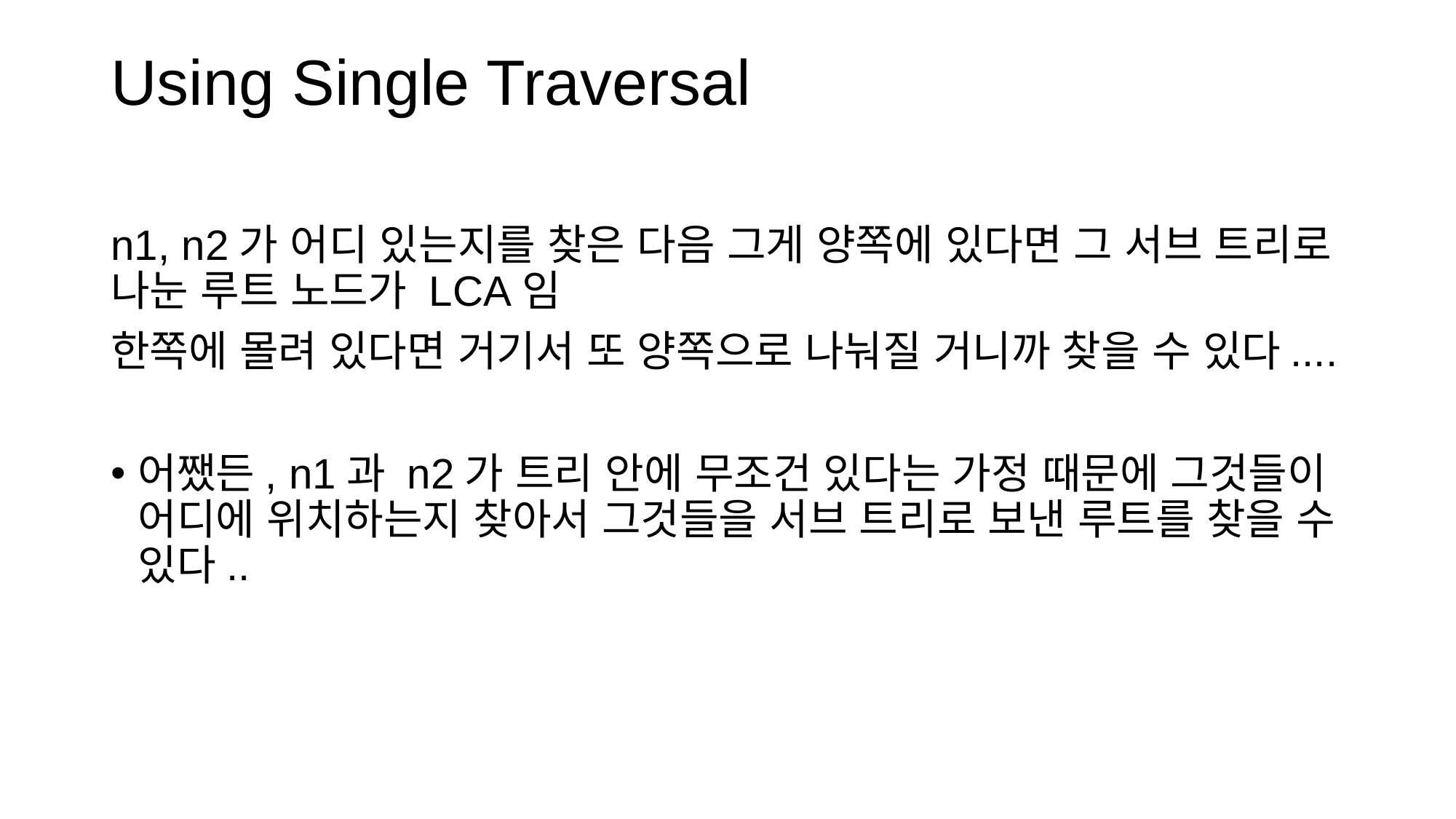

# Using Single Traversal
n1, n2가 어디 있는지를 찾은 다음 그게 양쪽에 있다면 그 서브 트리로 나눈 루트 노드가 LCA임
한쪽에 몰려 있다면 거기서 또 양쪽으로 나눠질 거니까 찾을 수 있다....

어쨌든, n1과 n2가 트리 안에 무조건 있다는 가정 때문에 그것들이 어디에 위치하는지 찾아서 그것들을 서브 트리로 보낸 루트를 찾을 수 있다..